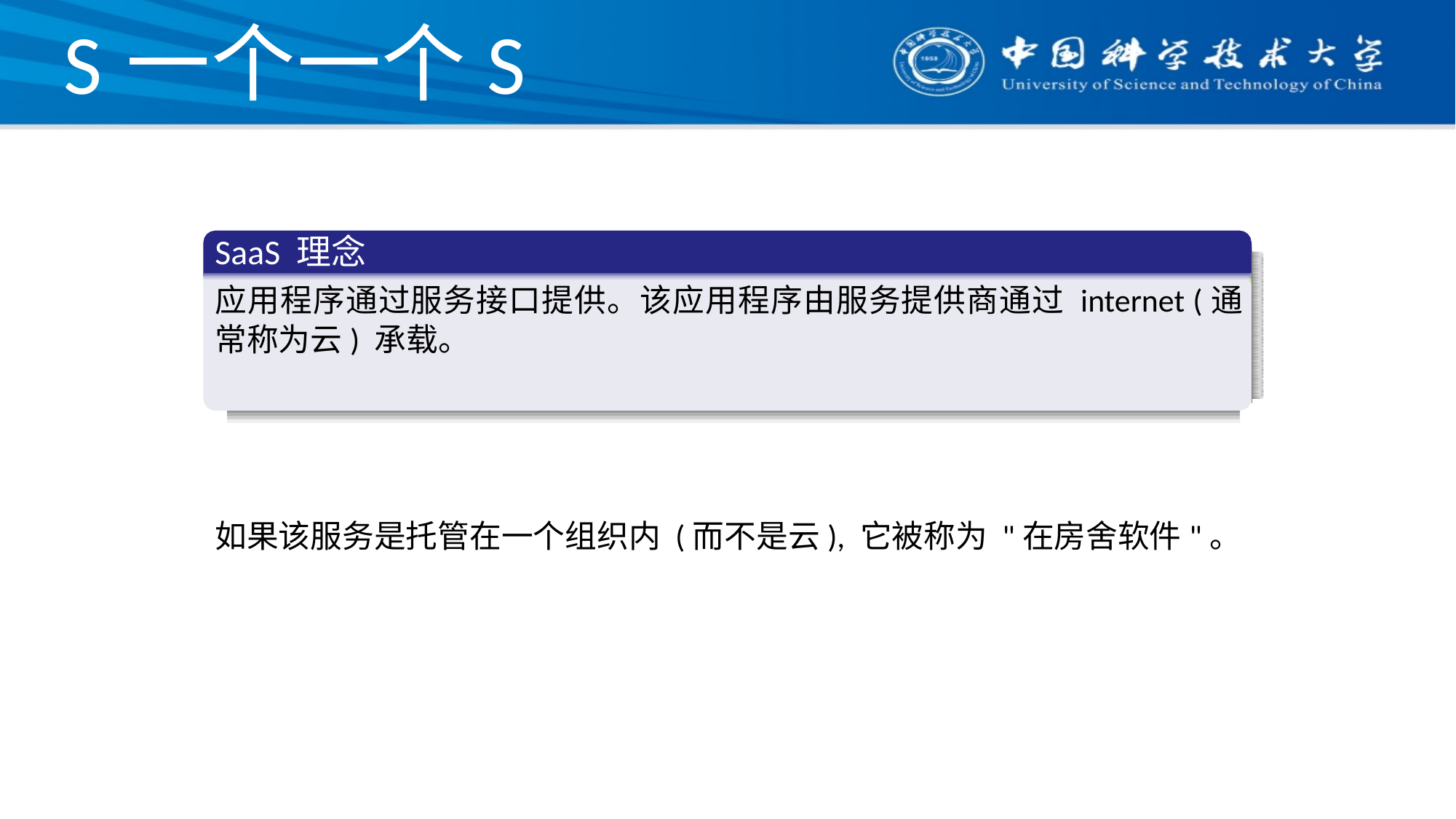

# S一个一个S
SaaS 理念
应用程序通过服务接口提供。该应用程序由服务提供商通过 internet (通常称为云) 承载。

如果该服务是托管在一个组织内 (而不是云), 它被称为 "在房舍软件"。